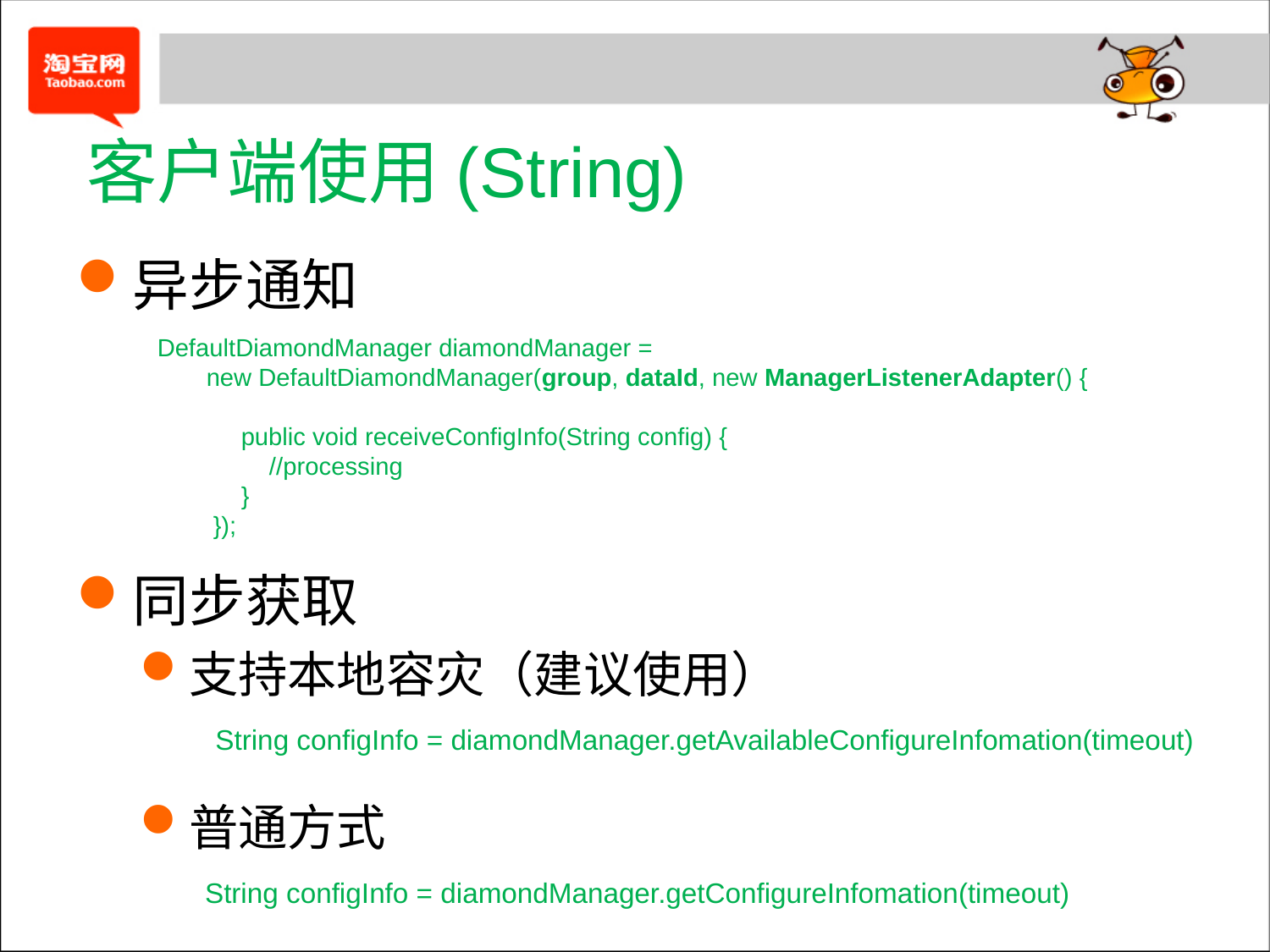

# 客户端使用(String)
异步通知

同步获取
支持本地容灾（建议使用）

普通方式
DefaultDiamondManager diamondManager =
       new DefaultDiamondManager(group, dataId, new ManagerListenerAdapter() {

            public void receiveConfigInfo(String config) {
                //processing
            }
        });
String configInfo = diamondManager.getAvailableConfigureInfomation(timeout)
String configInfo = diamondManager.getConfigureInfomation(timeout)